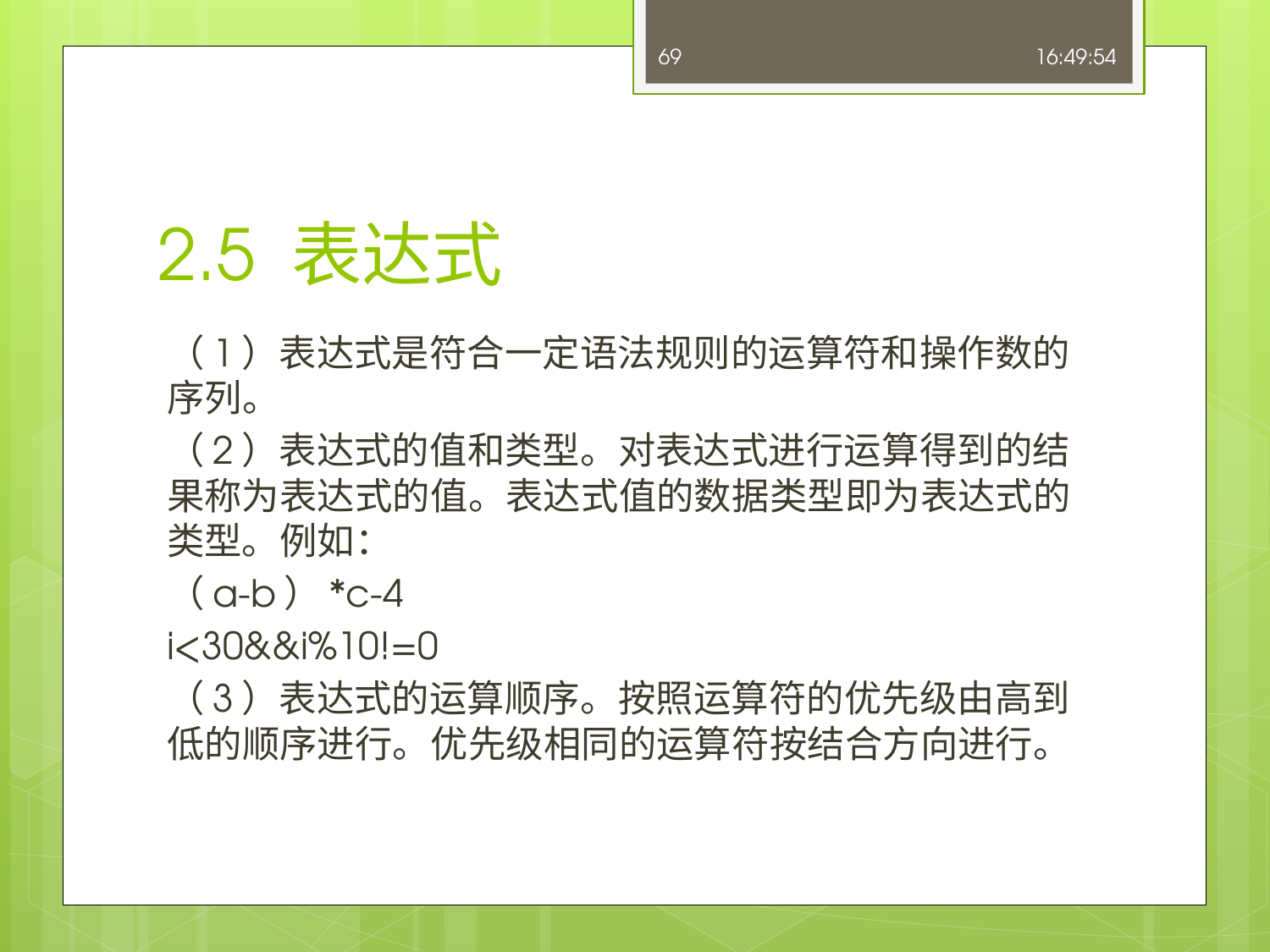

69
16:49:54
# 2.5 表达式
（1）表达式是符合一定语法规则的运算符和操作数的序列。
（2）表达式的值和类型。对表达式进行运算得到的结果称为表达式的值。表达式值的数据类型即为表达式的类型。例如：
（a-b）*c-4
i<30&&i%10!=0
（3）表达式的运算顺序。按照运算符的优先级由高到低的顺序进行。优先级相同的运算符按结合方向进行。